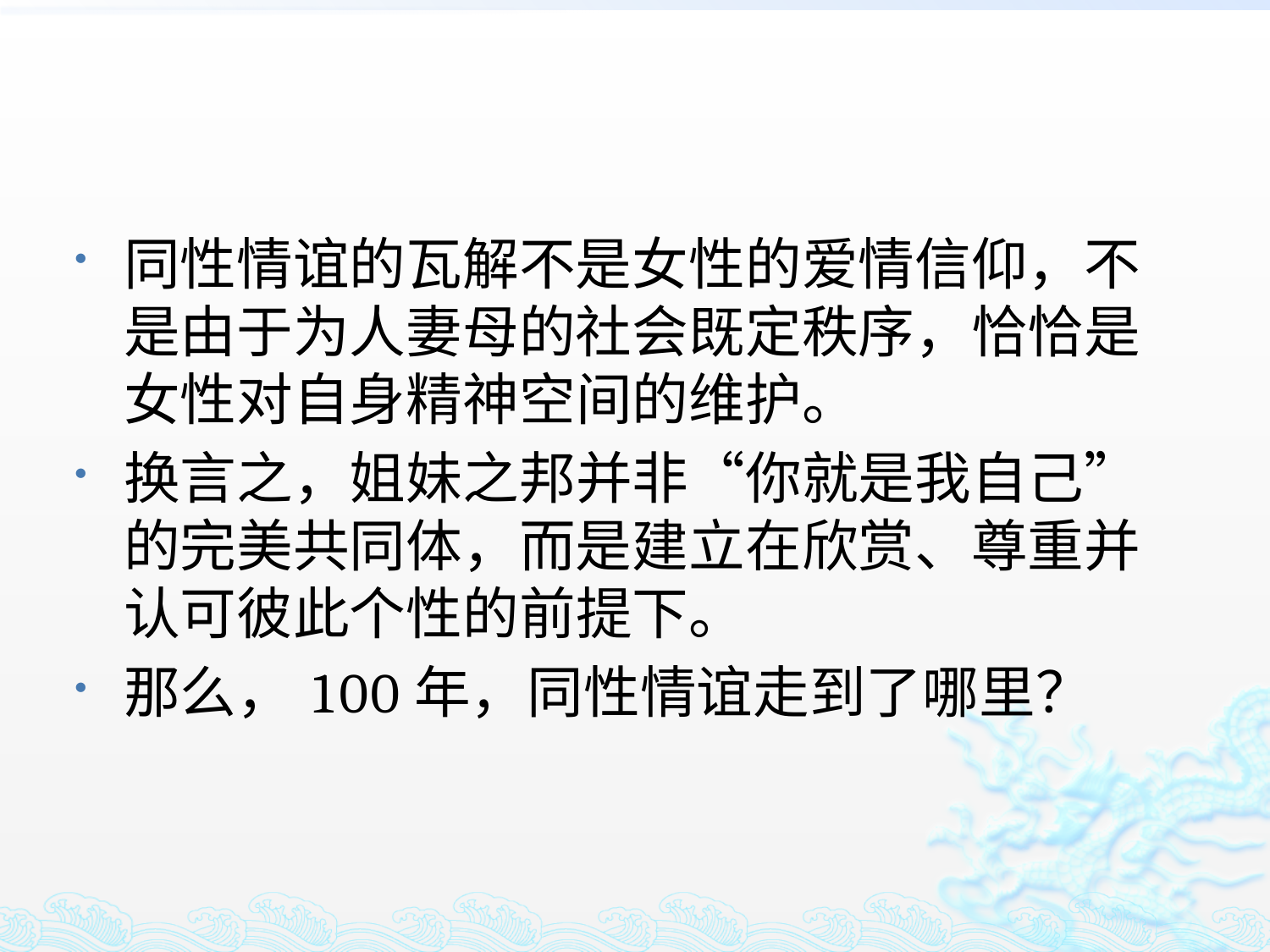

#
同性情谊的瓦解不是女性的爱情信仰，不是由于为人妻母的社会既定秩序，恰恰是女性对自身精神空间的维护。
换言之，姐妹之邦并非“你就是我自己”的完美共同体，而是建立在欣赏、尊重并认可彼此个性的前提下。
那么，100年，同性情谊走到了哪里？